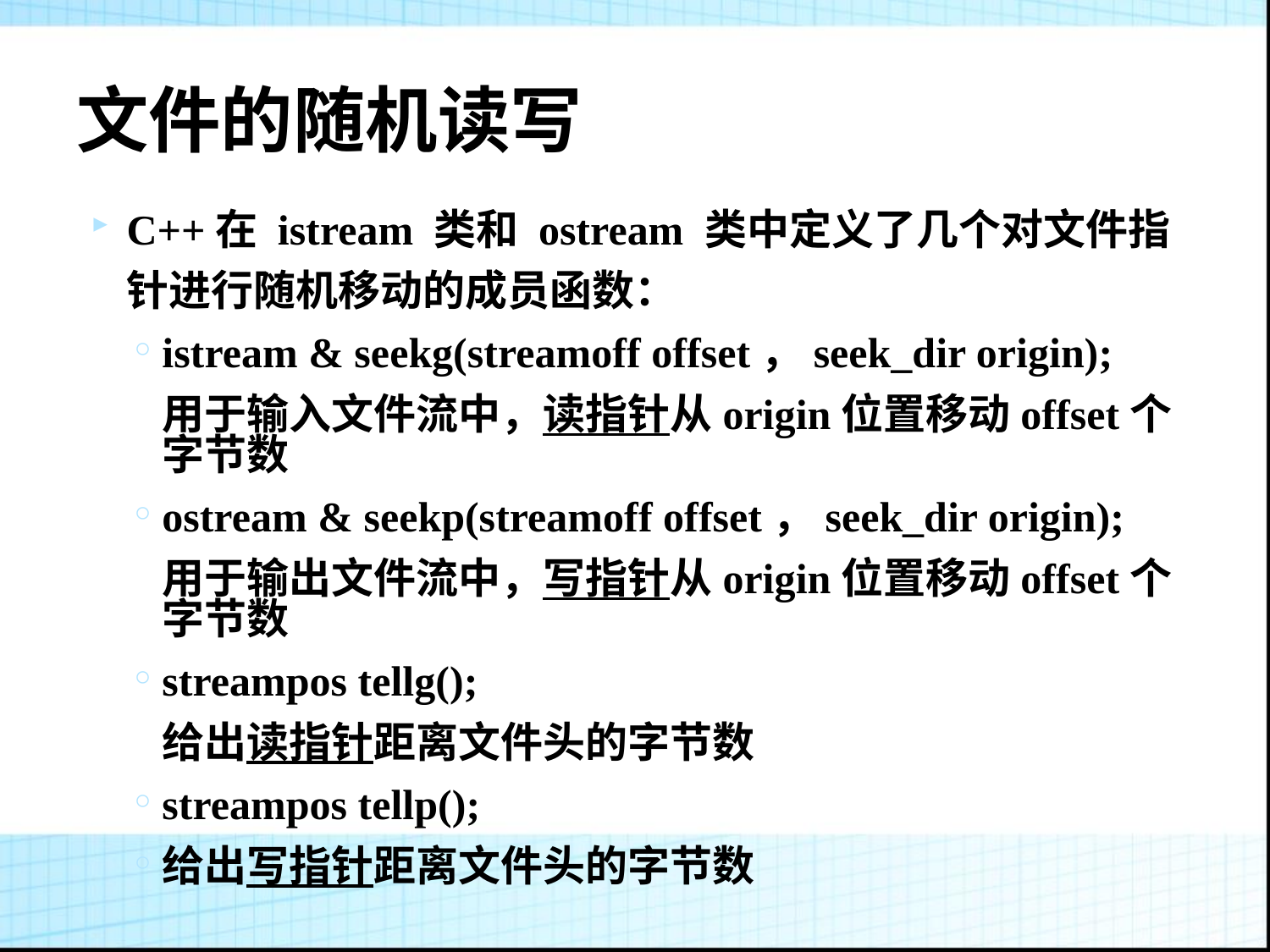

# 文件的随机读写
C++在 istream 类和 ostream 类中定义了几个对文件指针进行随机移动的成员函数：
istream & seekg(streamoff offset，seek_dir origin);
	用于输入文件流中，读指针从origin位置移动offset个字节数
ostream & seekp(streamoff offset，seek_dir origin);
	用于输出文件流中，写指针从origin位置移动offset个字节数
streampos tellg();
	给出读指针距离文件头的字节数
streampos tellp();
给出写指针距离文件头的字节数